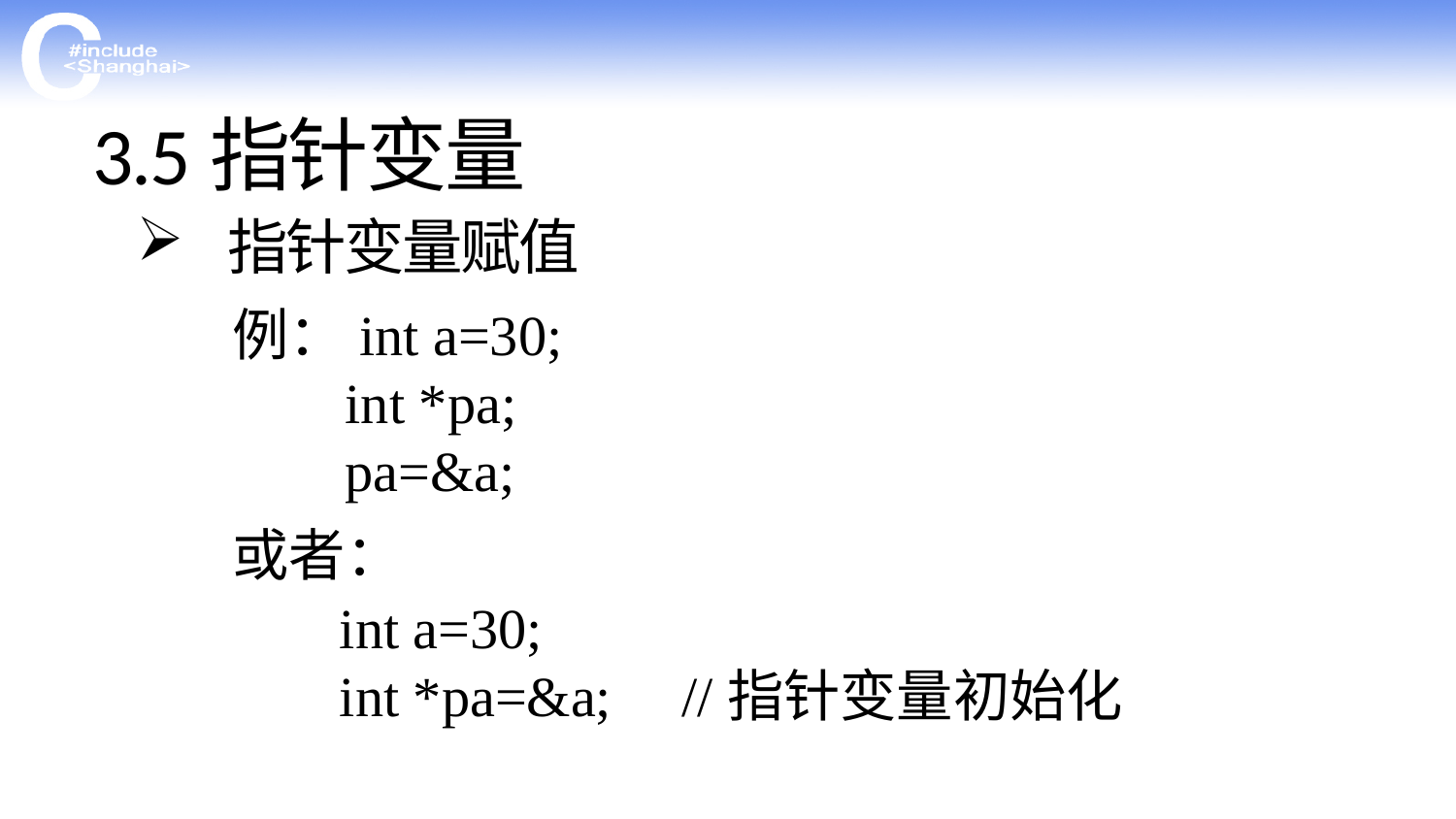

# 3.5指针变量
指针变量赋值
例：int a=30;
        int *pa;
        pa=&a;
或者：
int a=30;
int *pa=&a;     //指针变量初始化